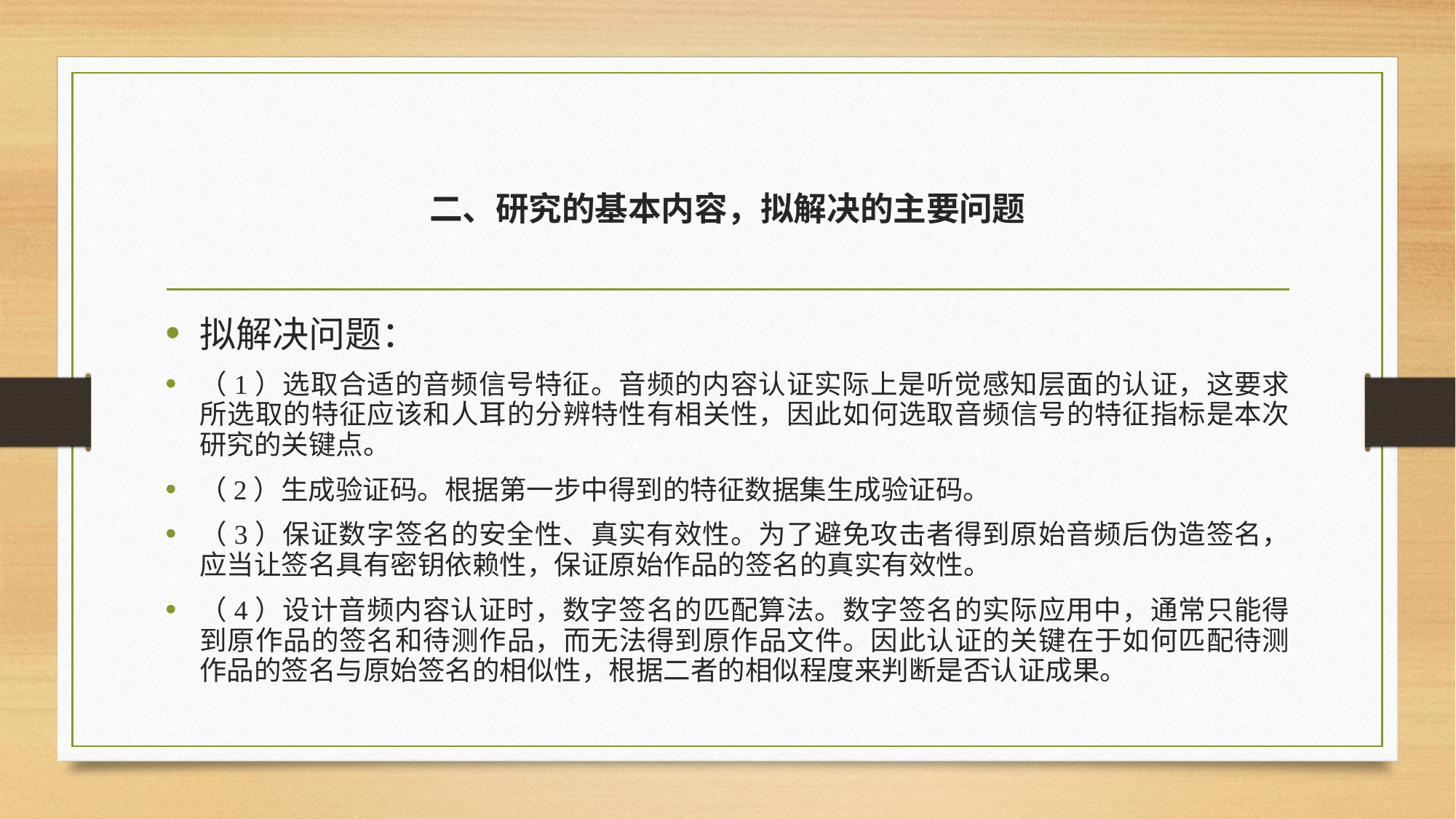

# 二、研究的基本内容，拟解决的主要问题
拟解决问题：
（1）选取合适的音频信号特征。音频的内容认证实际上是听觉感知层面的认证，这要求所选取的特征应该和人耳的分辨特性有相关性，因此如何选取音频信号的特征指标是本次研究的关键点。
（2）生成验证码。根据第一步中得到的特征数据集生成验证码。
（3）保证数字签名的安全性、真实有效性。为了避免攻击者得到原始音频后伪造签名，应当让签名具有密钥依赖性，保证原始作品的签名的真实有效性。
（4）设计音频内容认证时，数字签名的匹配算法。数字签名的实际应用中，通常只能得到原作品的签名和待测作品，而无法得到原作品文件。因此认证的关键在于如何匹配待测作品的签名与原始签名的相似性，根据二者的相似程度来判断是否认证成果。